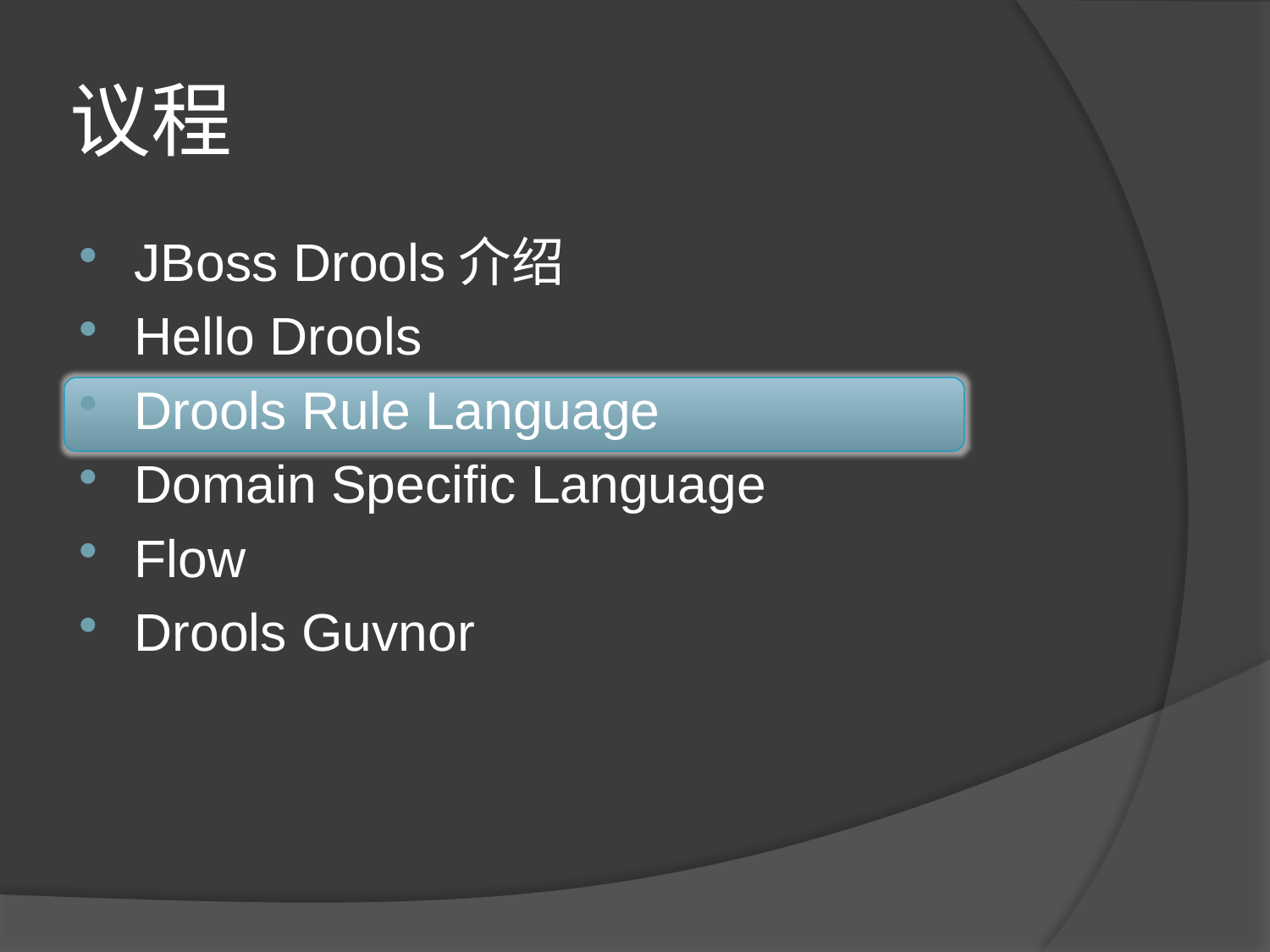

# 议程
JBoss Drools介绍
Hello Drools
Drools Rule Language
Domain Specific Language
Flow
Drools Guvnor